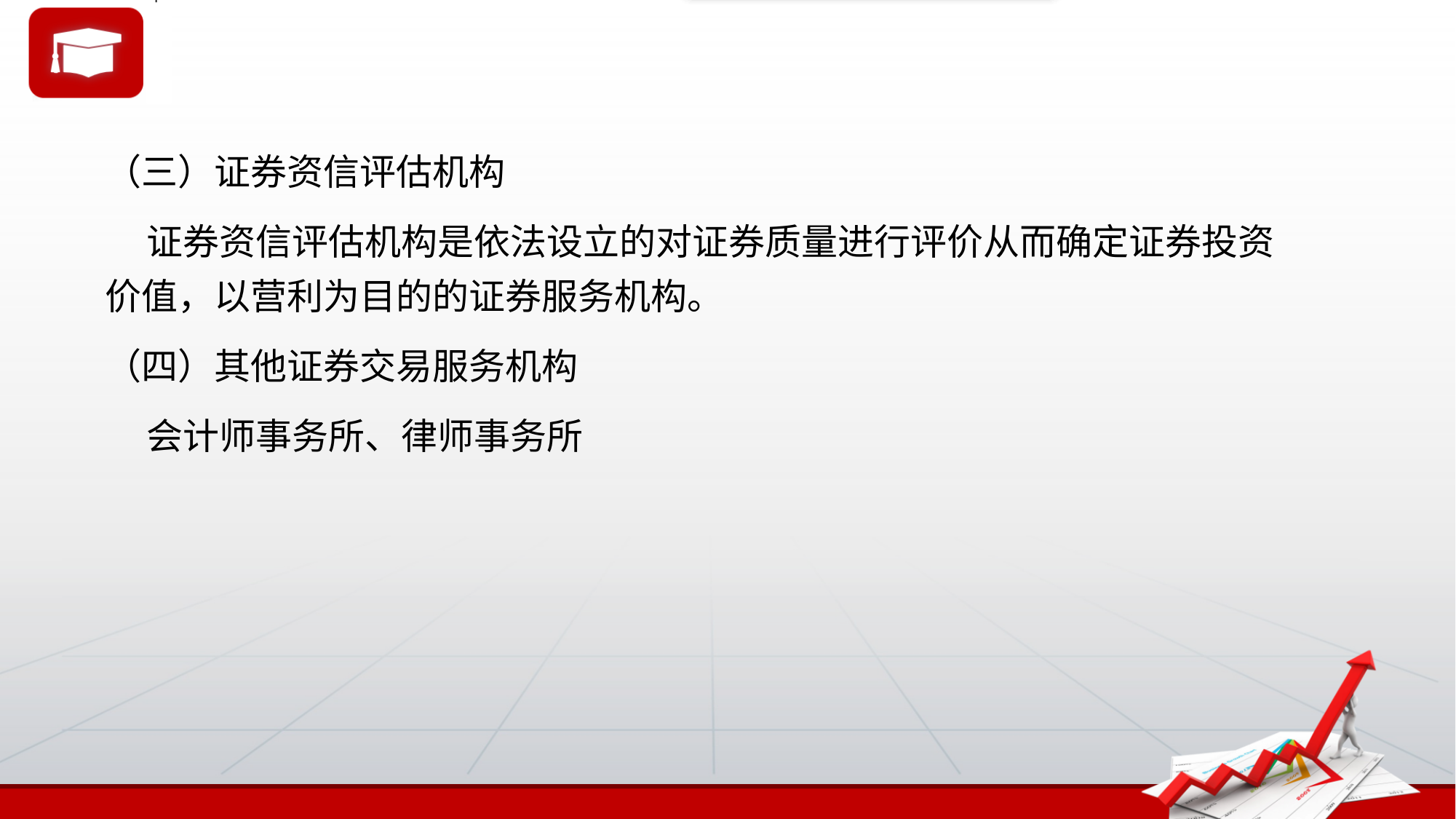

（三）证券资信评估机构
    证券资信评估机构是依法设立的对证券质量进行评价从而确定证券投资价值，以营利为目的的证券服务机构。
（四）其他证券交易服务机构
    会计师事务所、律师事务所